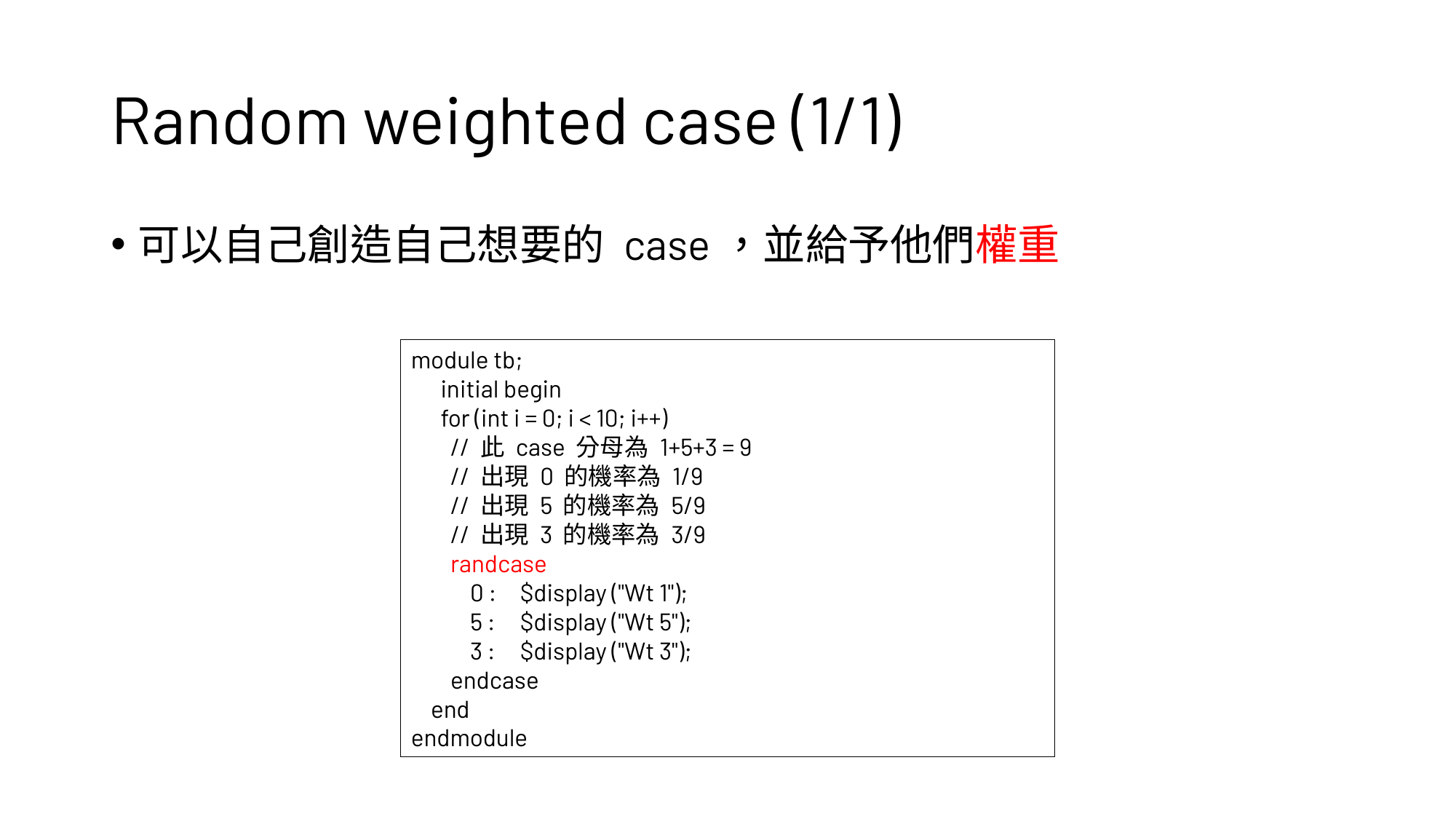

# Random weighted case (1/1)
可以自己創造自己想要的 case，並給予他們權重
module tb;
      initial begin
      for (int i = 0; i < 10; i++)
        // 此 case 分母為 1+5+3 = 9
        // 出現 0 的機率為 1/9
        // 出現 5 的機率為 5/9
        // 出現 3 的機率為 3/9
        randcase
            0 : 	$display ("Wt 1");
            5 : 	$display ("Wt 5");
            3 : 	$display ("Wt 3");
        endcase
    end
endmodule